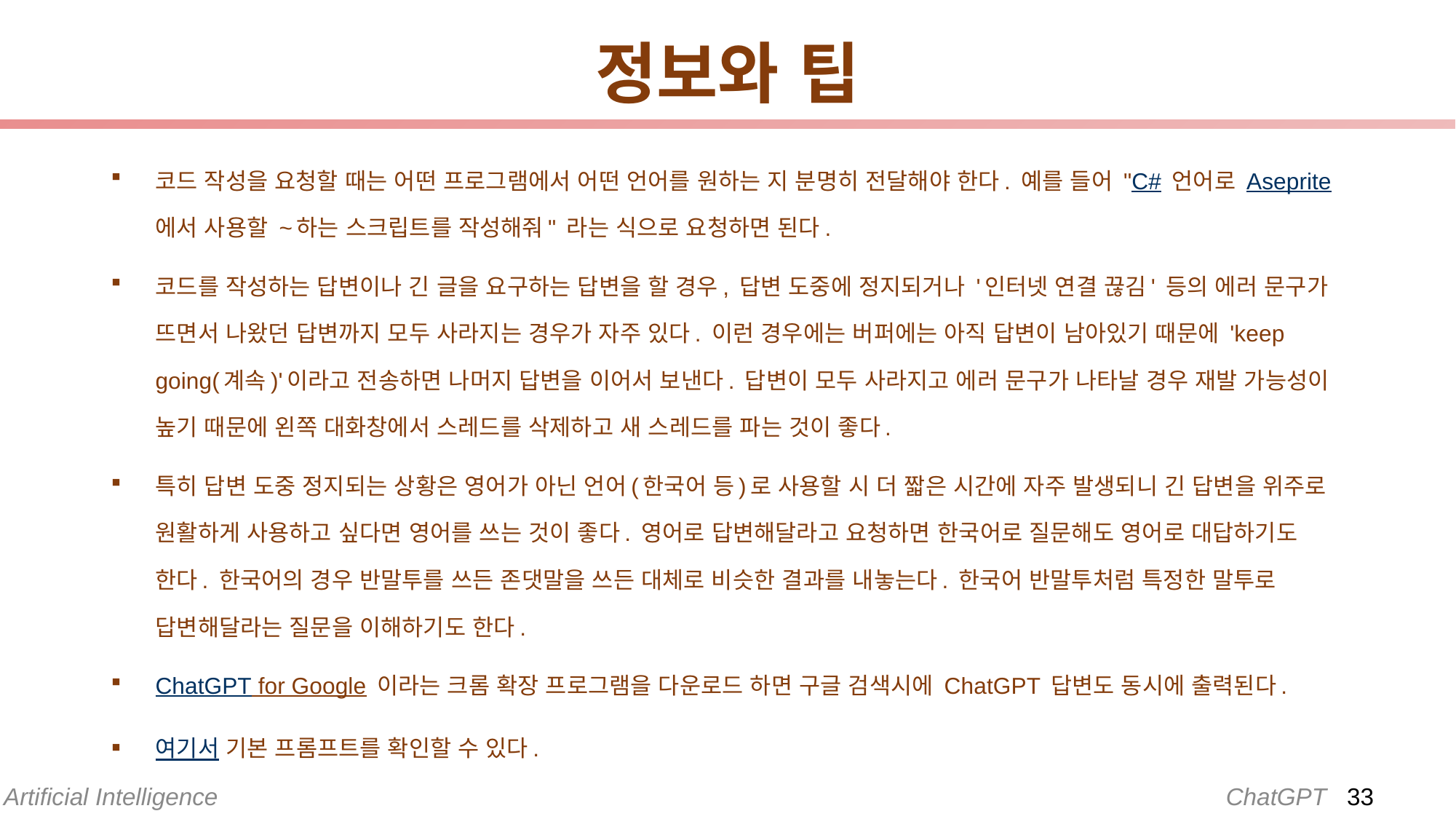

# 정보와 팁
코드 작성을 요청할 때는 어떤 프로그램에서 어떤 언어를 원하는 지 분명히 전달해야 한다. 예를 들어 "C# 언어로 Aseprite에서 사용할 ~하는 스크립트를 작성해줘" 라는 식으로 요청하면 된다.
코드를 작성하는 답변이나 긴 글을 요구하는 답변을 할 경우, 답변 도중에 정지되거나 '인터넷 연결 끊김' 등의 에러 문구가 뜨면서 나왔던 답변까지 모두 사라지는 경우가 자주 있다. 이런 경우에는 버퍼에는 아직 답변이 남아있기 때문에 'keep going(계속)'이라고 전송하면 나머지 답변을 이어서 보낸다. 답변이 모두 사라지고 에러 문구가 나타날 경우 재발 가능성이 높기 때문에 왼쪽 대화창에서 스레드를 삭제하고 새 스레드를 파는 것이 좋다.
특히 답변 도중 정지되는 상황은 영어가 아닌 언어(한국어 등)로 사용할 시 더 짧은 시간에 자주 발생되니 긴 답변을 위주로 원활하게 사용하고 싶다면 영어를 쓰는 것이 좋다. 영어로 답변해달라고 요청하면 한국어로 질문해도 영어로 대답하기도 한다. 한국어의 경우 반말투를 쓰든 존댓말을 쓰든 대체로 비슷한 결과를 내놓는다. 한국어 반말투처럼 특정한 말투로 답변해달라는 질문을 이해하기도 한다.
ChatGPT for Google 이라는 크롬 확장 프로그램을 다운로드 하면 구글 검색시에 ChatGPT 답변도 동시에 출력된다.
여기서 기본 프롬프트를 확인할 수 있다.